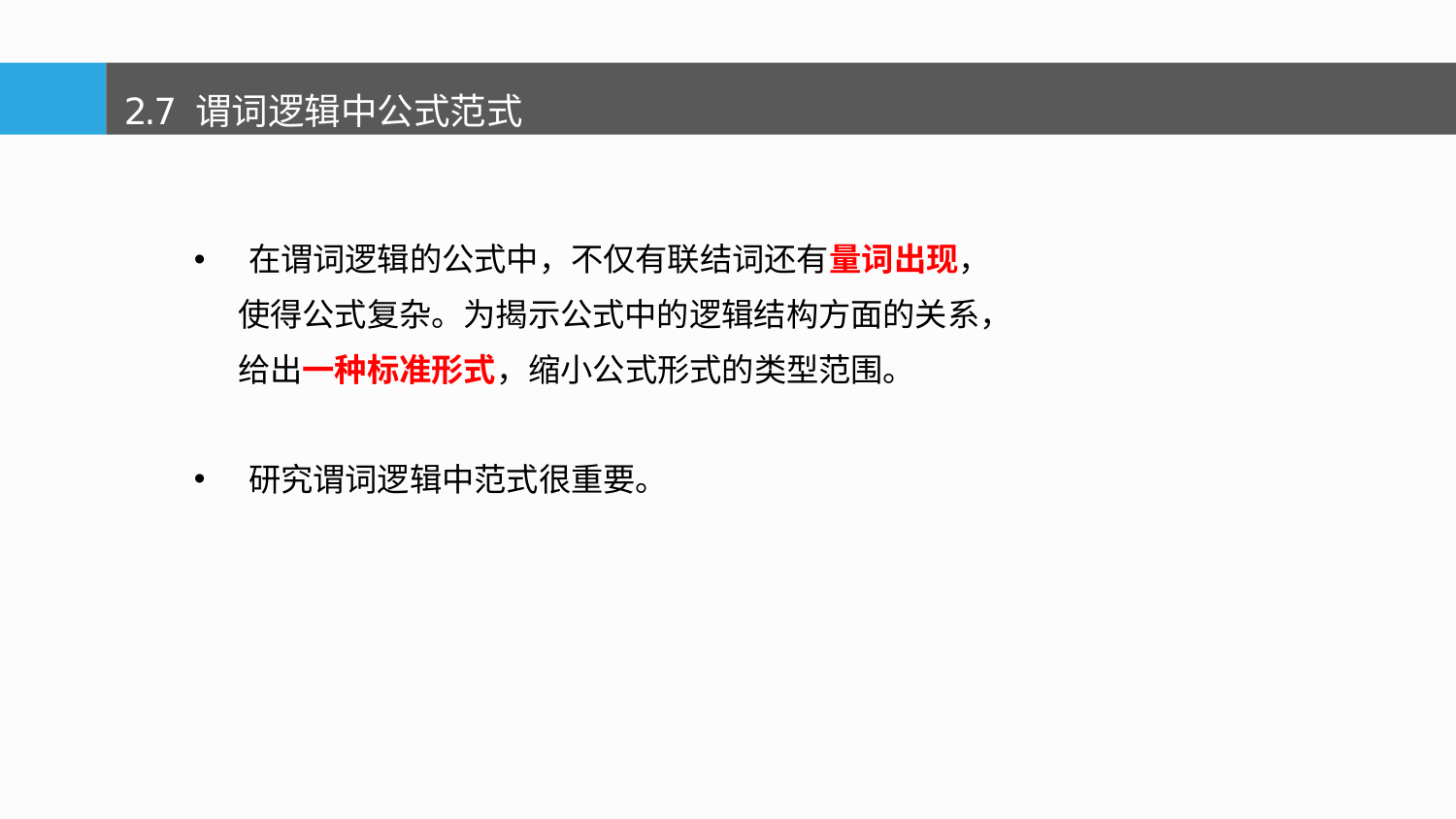

2.7 谓词逻辑中公式范式

在谓词逻辑的公式中，不仅有联结词还有量词出现，
     使得公式复杂。为揭示公式中的逻辑结构方面的关系，
     给出一种标准形式，缩小公式形式的类型范围。

研究谓词逻辑中范式很重要。